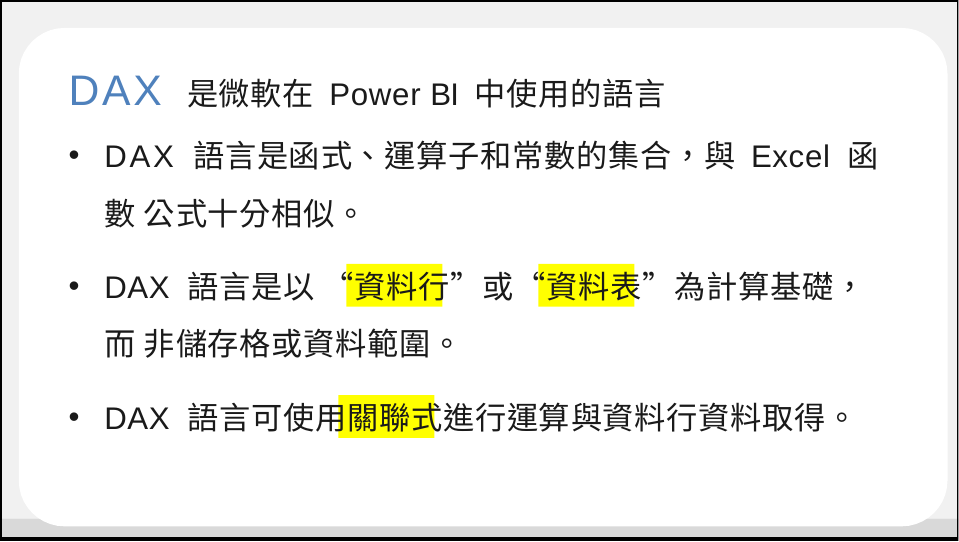

# DAX 是微軟在 Power BI 中使用的語言
DAX 語言是函式、運算子和常數的集合，與 Excel 函數 公式十分相似。
DAX 語言是以 “資料行”或“資料表”為計算基礎，而 非儲存格或資料範圍。
DAX 語言可使用關聯式進行運算與資料行資料取得。